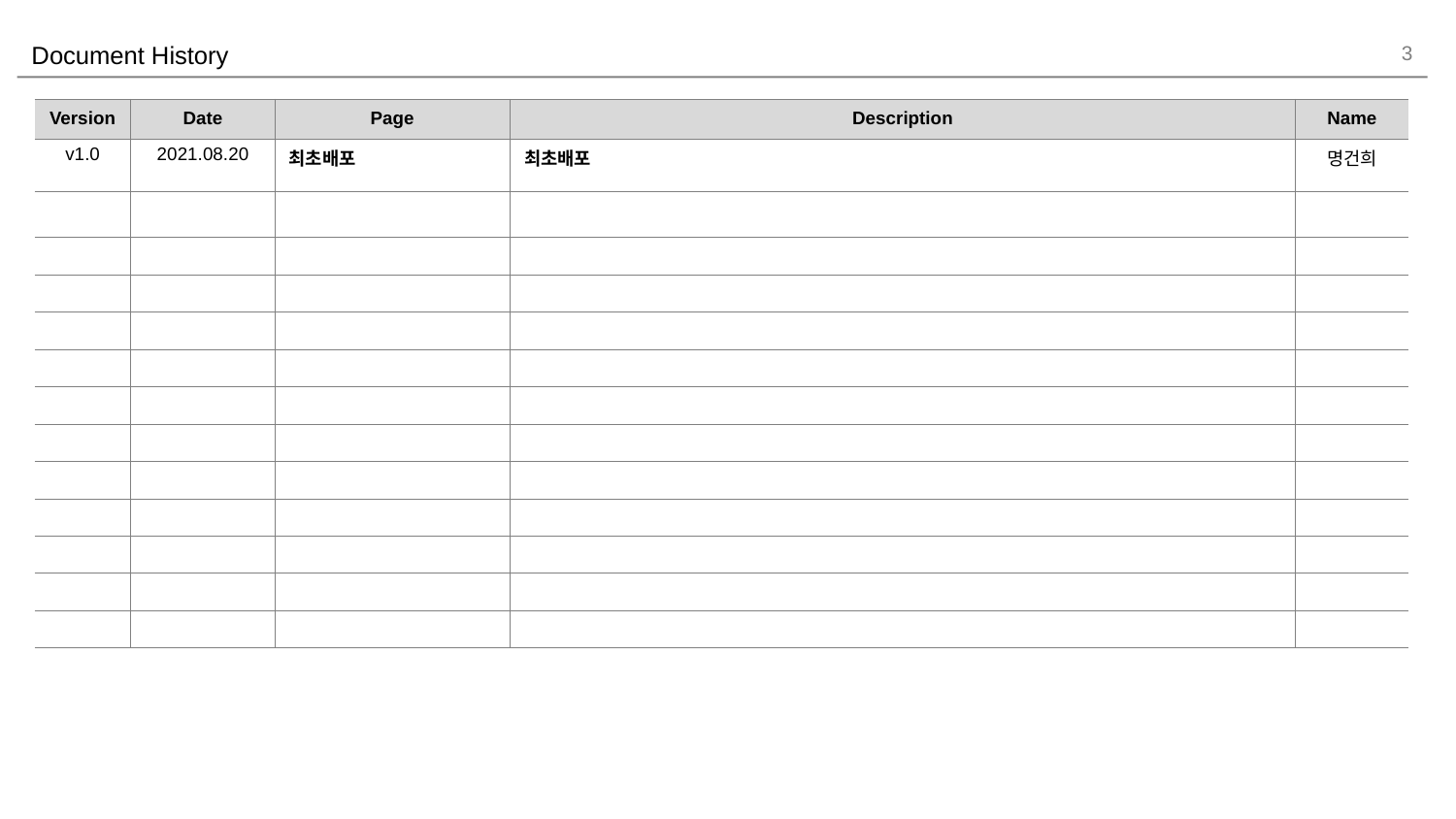

3
# Document History
| Version | Date | Page | Description | Name |
| --- | --- | --- | --- | --- |
| v1.0 | 2021.08.20 | 최초배포 | 최초배포 | 명건희 |
|  |  |  |  |  |
|  |  |  |  |  |
|  |  |  |  |  |
|  |  |  |  |  |
|  |  |  |  |  |
|  |  |  |  |  |
|  |  |  |  |  |
|  |  |  |  |  |
|  |  |  |  |  |
|  |  |  |  |  |
|  |  |  |  |  |
|  |  |  |  |  |